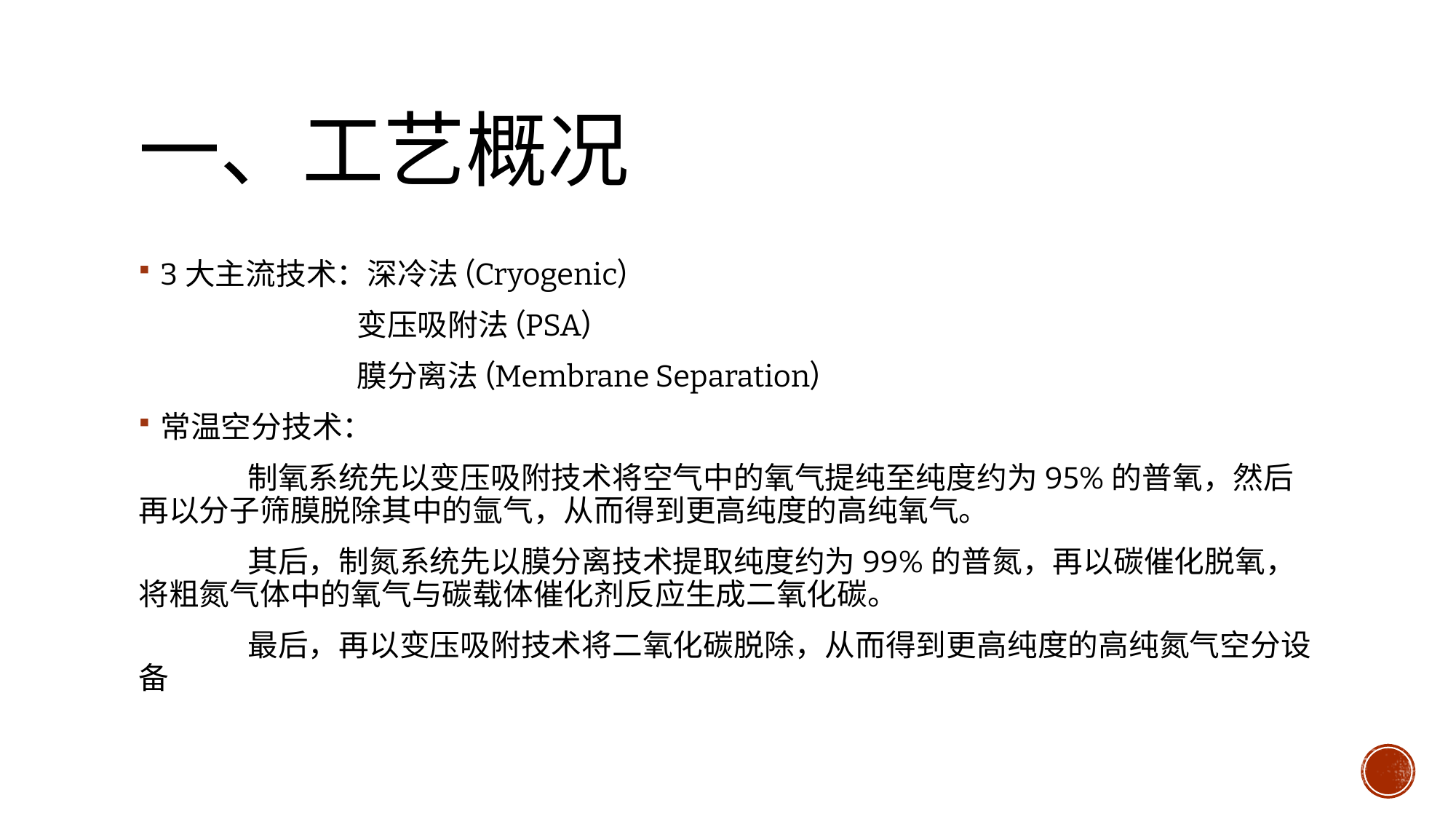

# 一、工艺概况
3大主流技术：深冷法(Cryogenic)
		变压吸附法(PSA)
		膜分离法(Membrane Separation)
常温空分技术：
	制氧系统先以变压吸附技术将空气中的氧气提纯至纯度约为95%的普氧，然后再以分子筛膜脱除其中的氩气，从而得到更高纯度的高纯氧气。
	其后，制氮系统先以膜分离技术提取纯度约为99%的普氮，再以碳催化脱氧，将粗氮气体中的氧气与碳载体催化剂反应生成二氧化碳。
	最后，再以变压吸附技术将二氧化碳脱除，从而得到更高纯度的高纯氮气空分设备